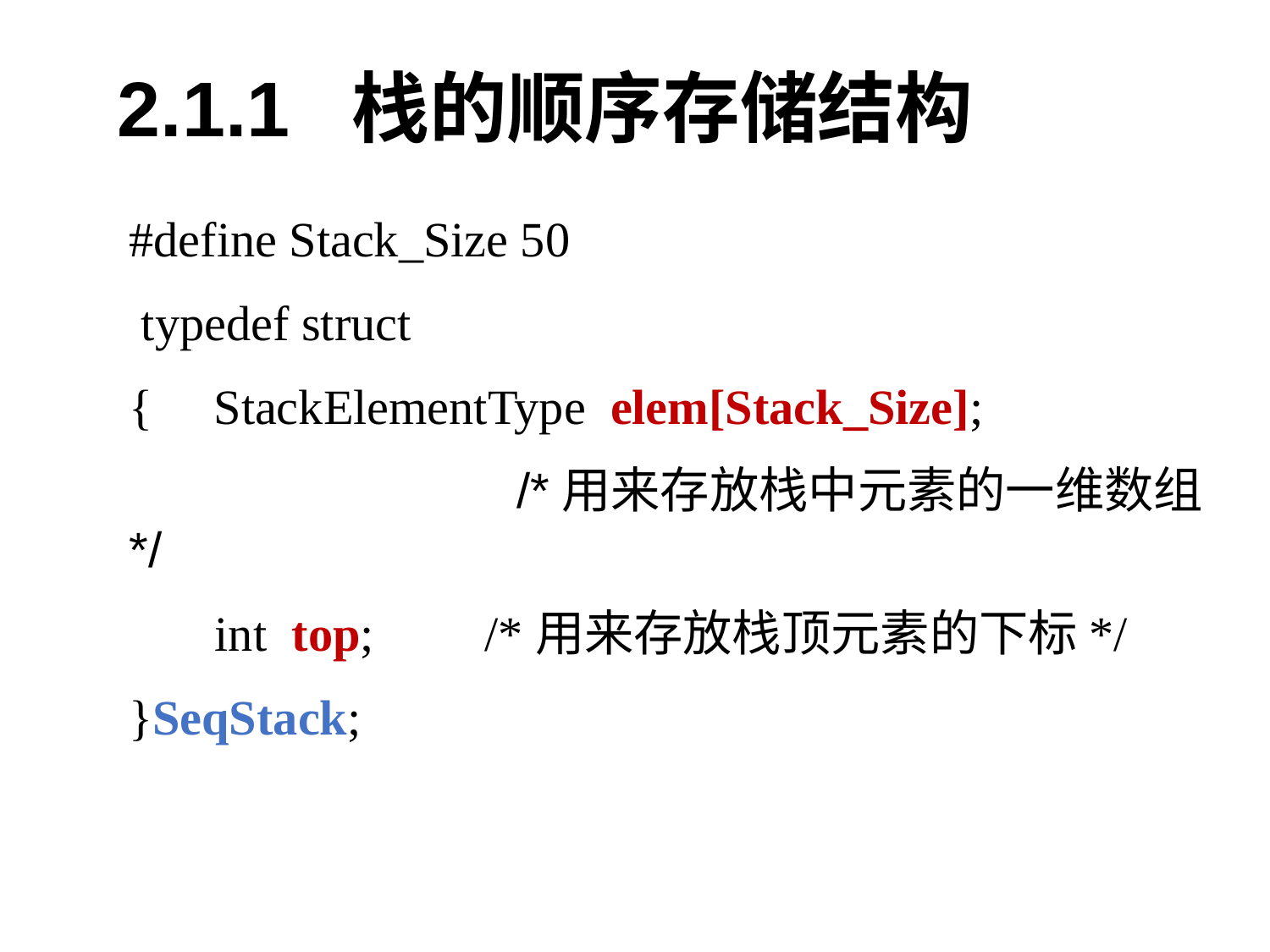

2.1.1  栈的顺序存储结构
#define Stack_Size 50
 typedef struct
{     StackElementType  elem[Stack_Size];
                            /*用来存放栈中元素的一维数组*/
       int  top;         /*用来存放栈顶元素的下标*/
}SeqStack;